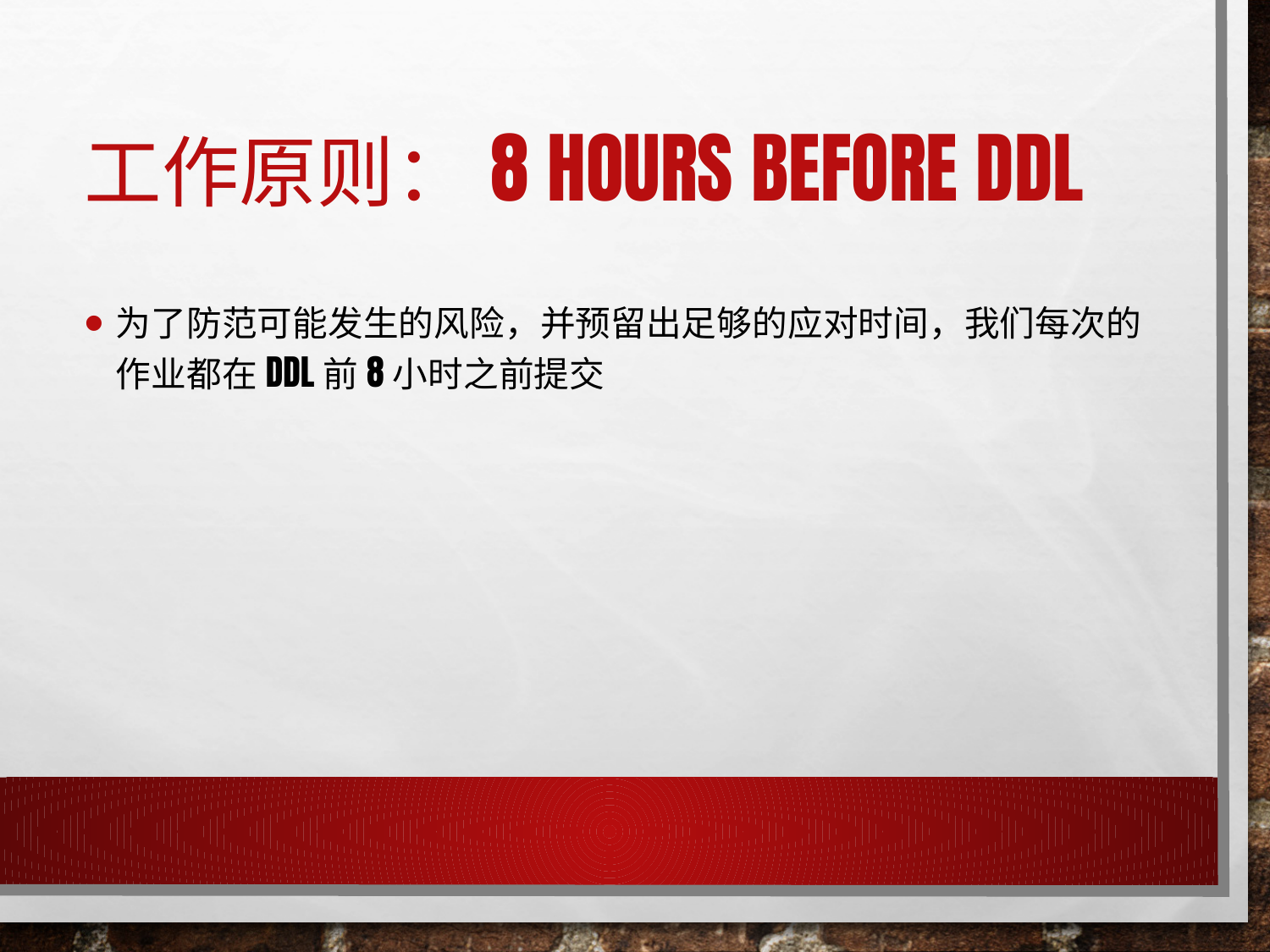

# 工作原则：8 HOURs before ddl
为了防范可能发生的风险，并预留出足够的应对时间，我们每次的作业都在DDL前8小时之前提交